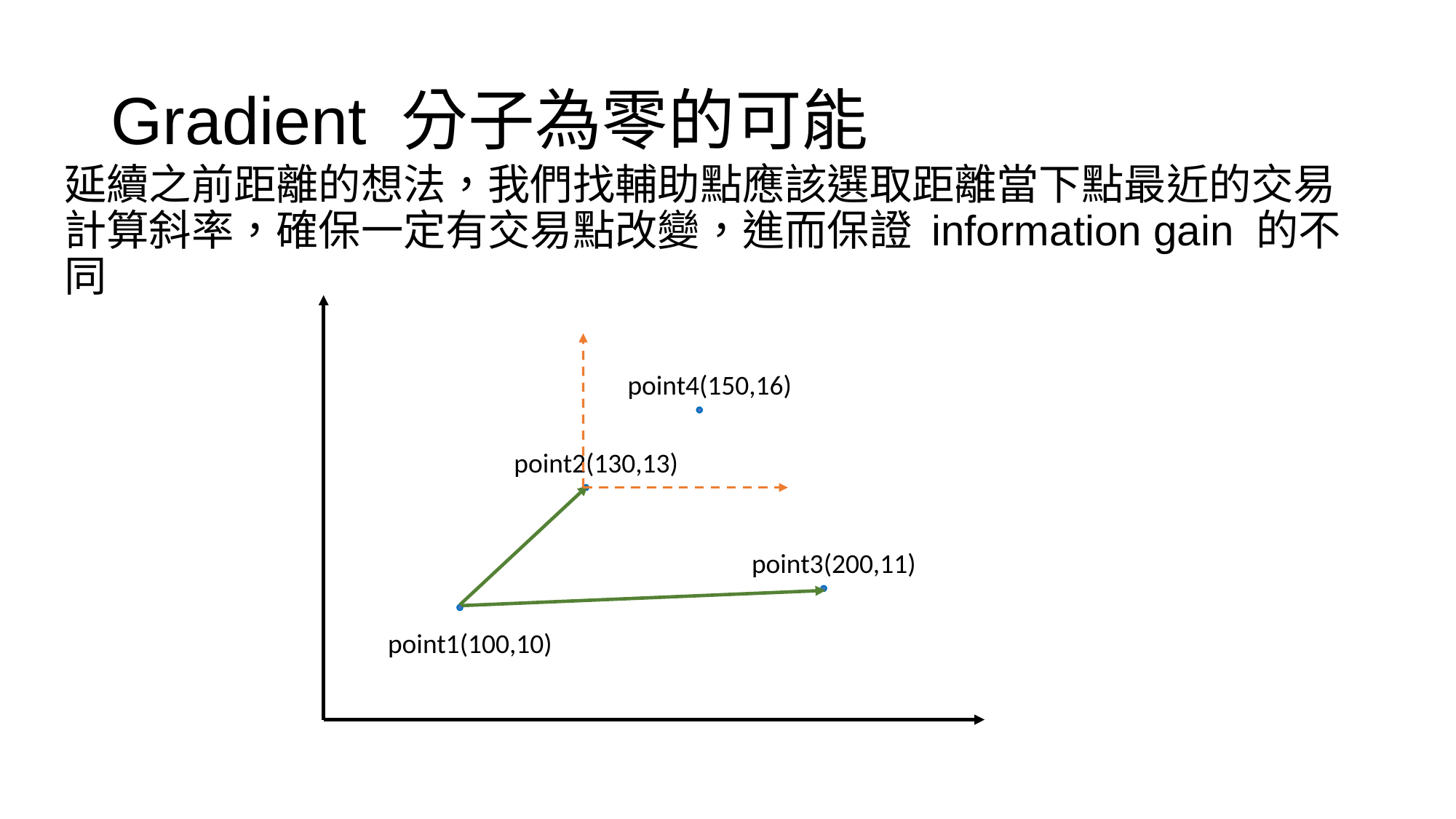

# Gradient 分子為零的可能
延續之前距離的想法，我們找輔助點應該選取距離當下點最近的交易計算斜率，確保一定有交易點改變，進而保證 information gain 的不同
point4(150,16)

point2(130,13)

point3(200,11)

point1(100,10)